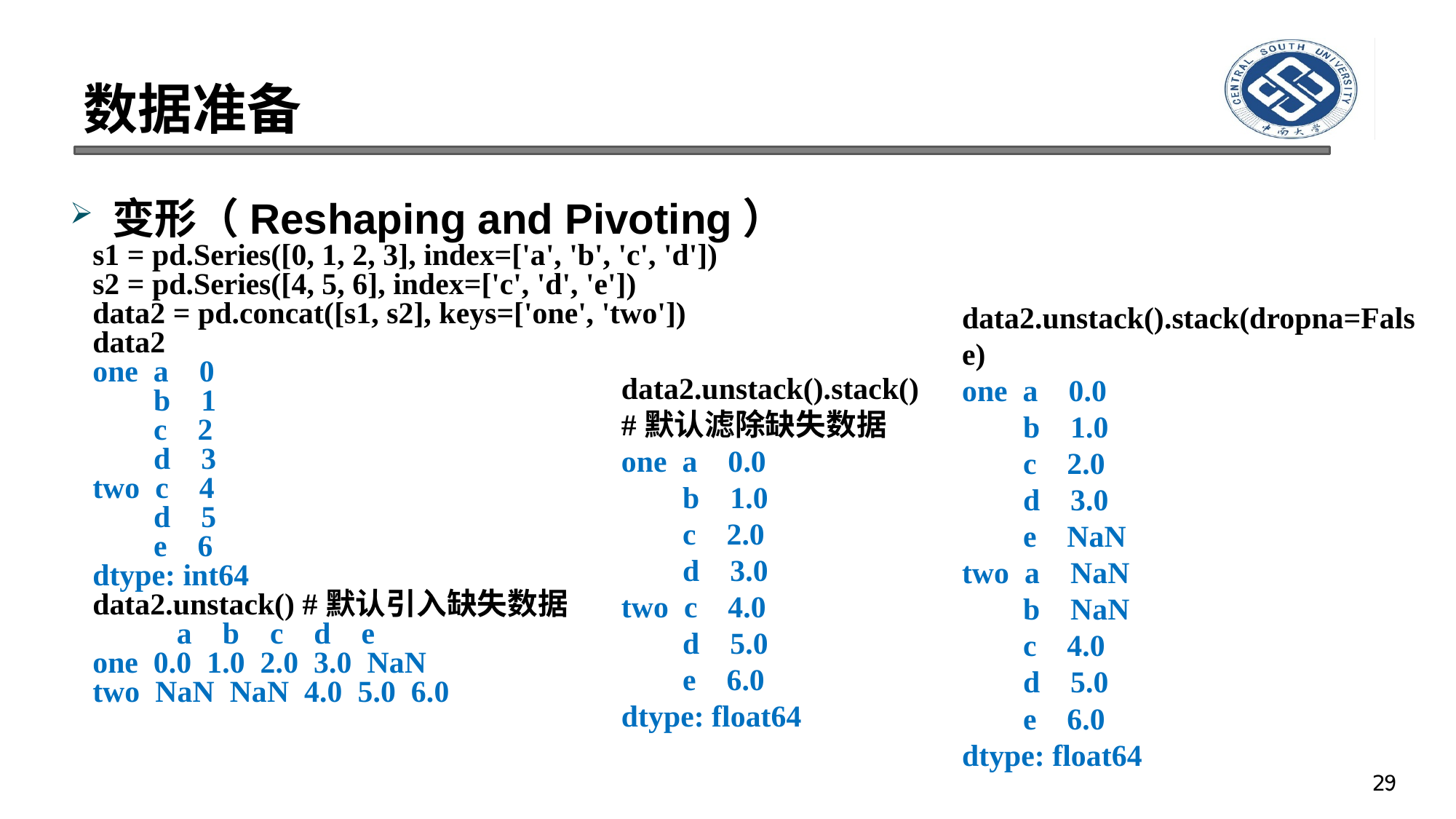

# 数据准备
变形（Reshaping and Pivoting）
s1 = pd.Series([0, 1, 2, 3], index=['a', 'b', 'c', 'd'])
s2 = pd.Series([4, 5, 6], index=['c', 'd', 'e'])
data2 = pd.concat([s1, s2], keys=['one', 'two'])
data2
one  a    0
        b    1
        c    2
        d    3
two  c    4
        d    5
        e    6
dtype: int64
data2.unstack() #默认引入缺失数据
           a    b    c    d    e
one  0.0  1.0  2.0  3.0  NaN
two  NaN  NaN  4.0  5.0  6.0
data2.unstack().stack(dropna=False)
one  a    0.0
        b    1.0
        c    2.0
        d    3.0
        e    NaN
two  a    NaN
        b    NaN
        c    4.0
        d    5.0
        e    6.0
dtype: float64
data2.unstack().stack()
#默认滤除缺失数据
one  a    0.0
        b    1.0
        c    2.0
        d    3.0
two  c    4.0
        d    5.0
        e    6.0
dtype: float64
29